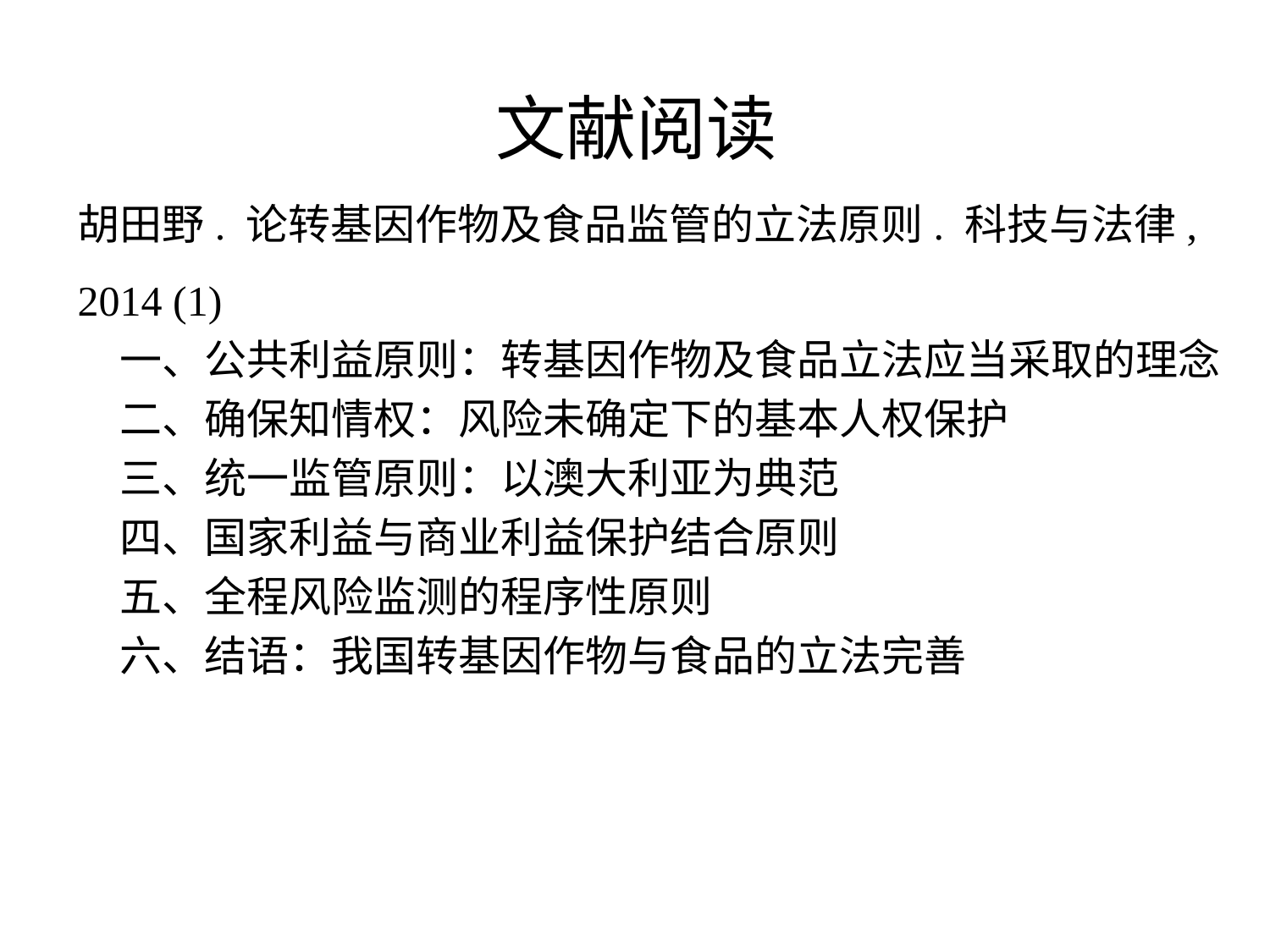

# 文献阅读
胡田野. 论转基因作物及食品监管的立法原则. 科技与法律, 2014 (1)
一、公共利益原则：转基因作物及食品立法应当采取的理念
二、确保知情权：风险未确定下的基本人权保护
三、统一监管原则：以澳大利亚为典范
四、国家利益与商业利益保护结合原则
五、全程风险监测的程序性原则
六、结语：我国转基因作物与食品的立法完善